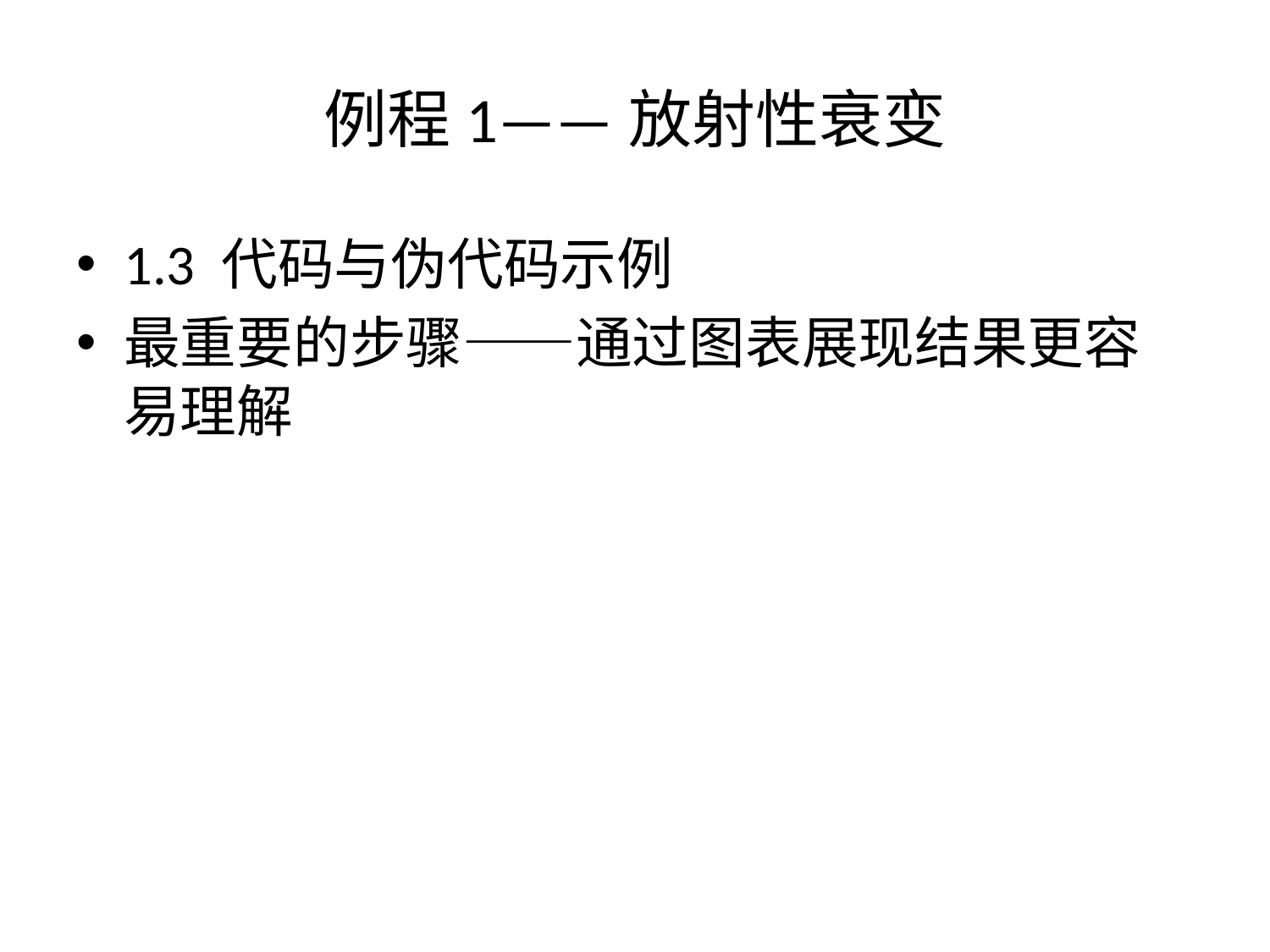

# 例程1——放射性衰变
1.3 代码与伪代码示例
最重要的步骤——通过图表展现结果更容易理解